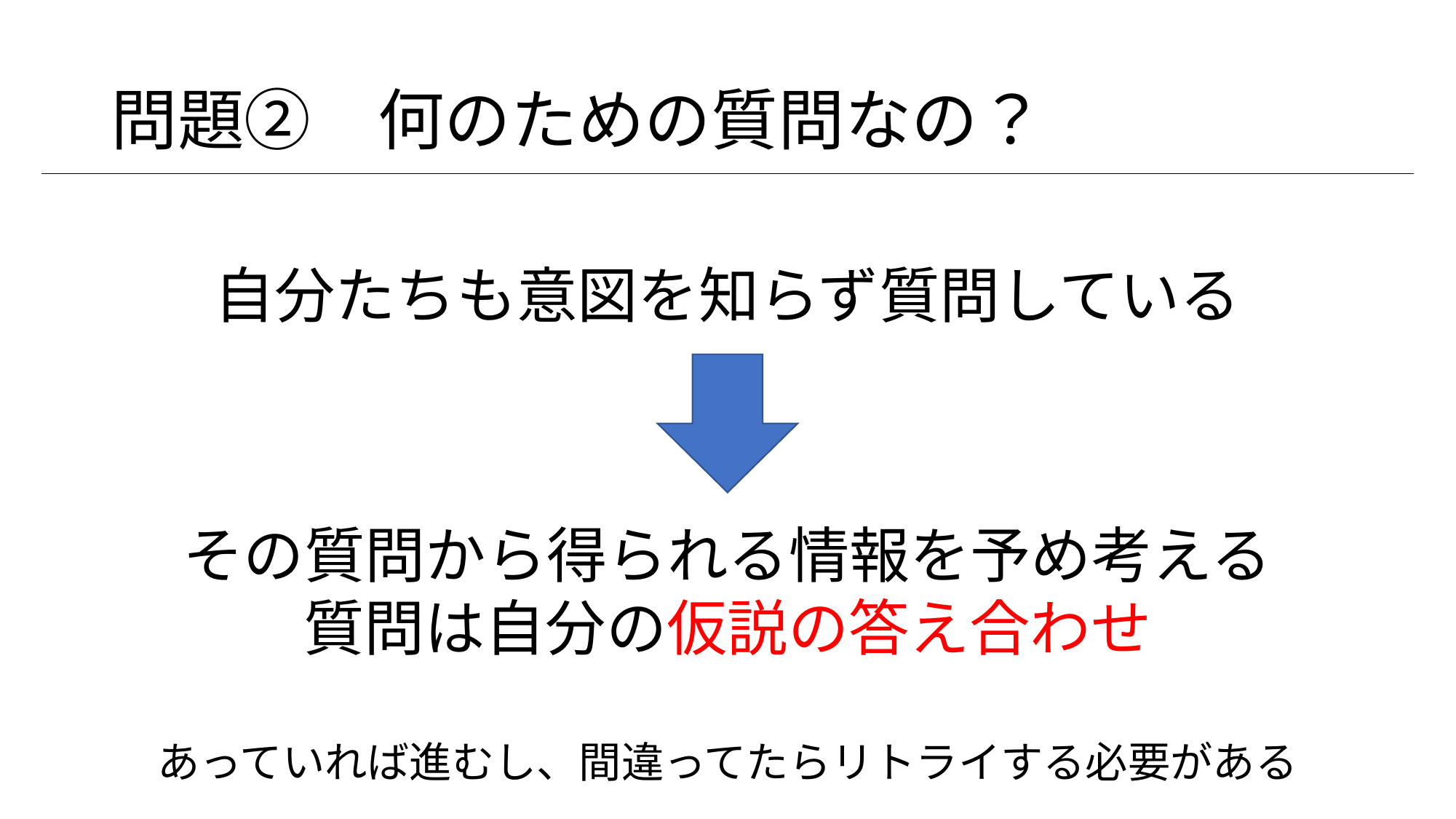

# 問題②　何のための質問なの？
自分たちも意図を知らず質問している

その質問から得られる情報を予め考える
質問は自分の仮説の答え合わせ

あっていれば進むし、間違ってたらリトライする必要がある